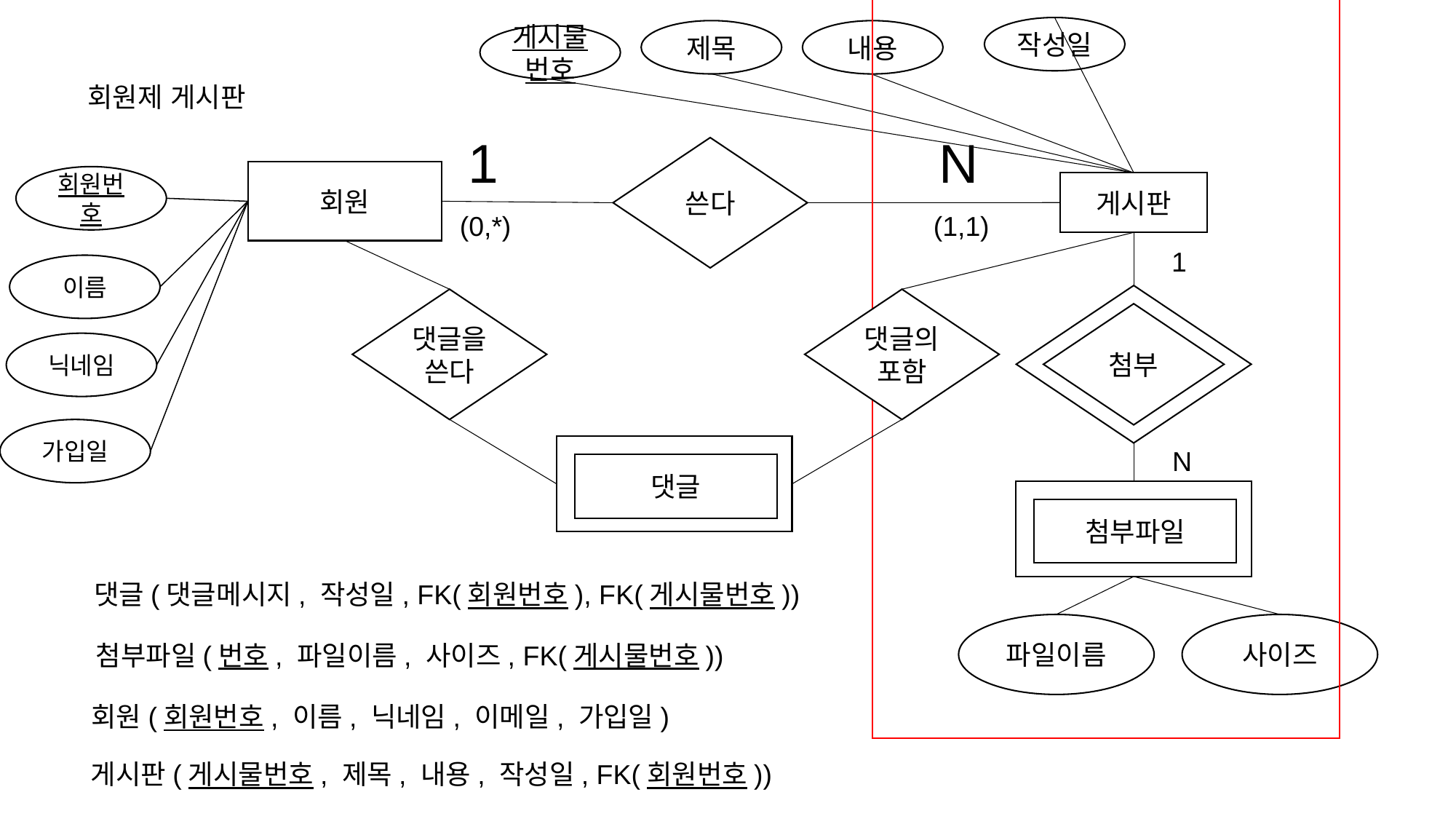

작성일
제목
내용
게시물번호
회원제 게시판
1
N
쓴다
회원
회원번호
게시판
(0,*)
(1,1)
1
이름

댓글을 쓴다
댓글의 포함
첨부
닉네임
가입일

N
댓글

첨부파일
댓글(댓글메시지, 작성일, FK(회원번호), FK(게시물번호))
파일이름
사이즈
첨부파일(번호, 파일이름, 사이즈, FK(게시물번호))
회원(회원번호, 이름, 닉네임, 이메일, 가입일)
게시판(게시물번호, 제목, 내용, 작성일, FK(회원번호))